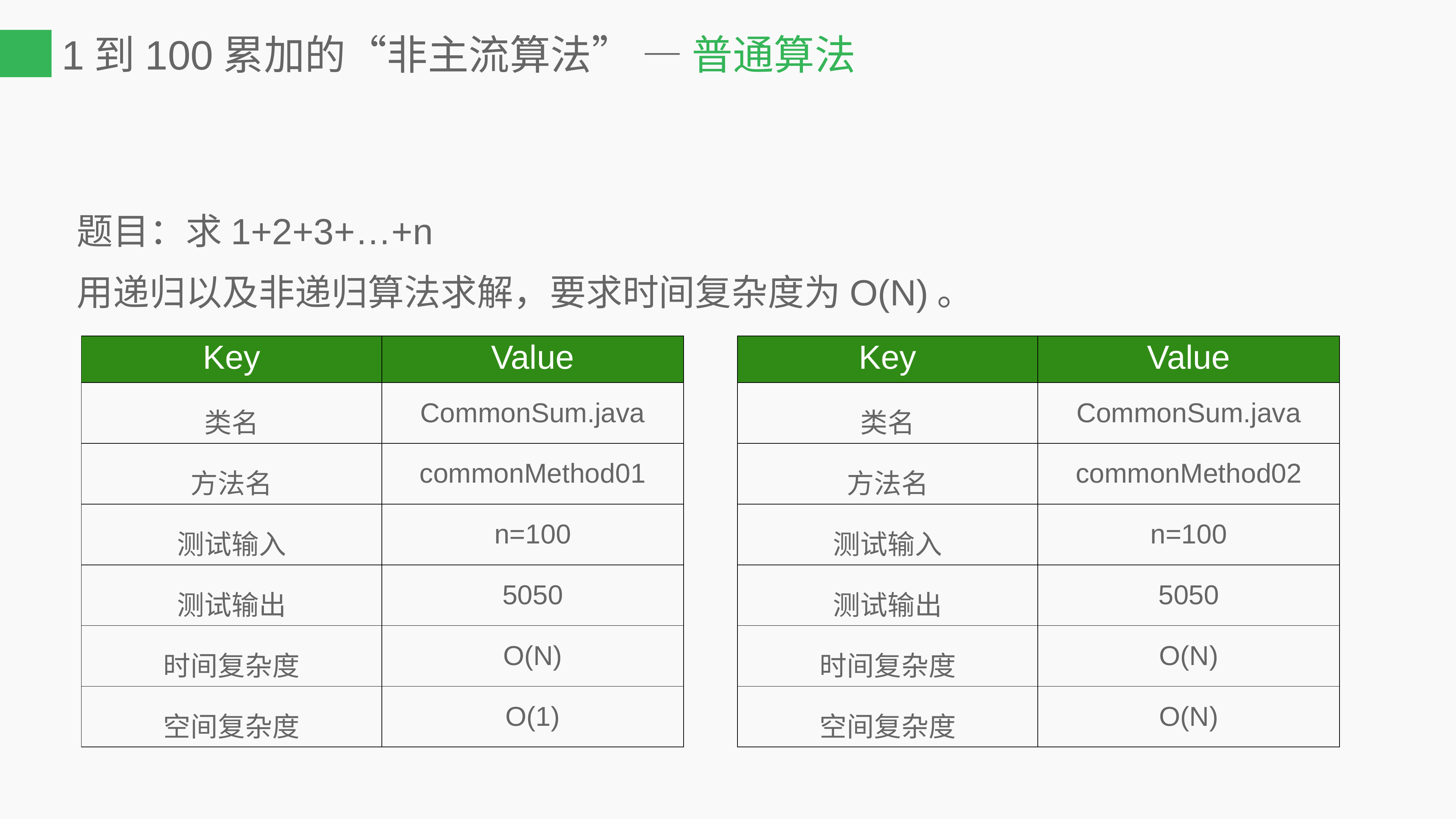

# 1到100累加的“非主流算法” — 普通算法
题目：求1+2+3+…+n
用递归以及非递归算法求解，要求时间复杂度为O(N)。
| Key | Value |
| --- | --- |
| 类名 | CommonSum.java |
| 方法名 | commonMethod01 |
| 测试输入 | n=100 |
| 测试输出 | 5050 |
| 时间复杂度 | O(N) |
| 空间复杂度 | O(1) |
| Key | Value |
| --- | --- |
| 类名 | CommonSum.java |
| 方法名 | commonMethod02 |
| 测试输入 | n=100 |
| 测试输出 | 5050 |
| 时间复杂度 | O(N) |
| 空间复杂度 | O(N) |